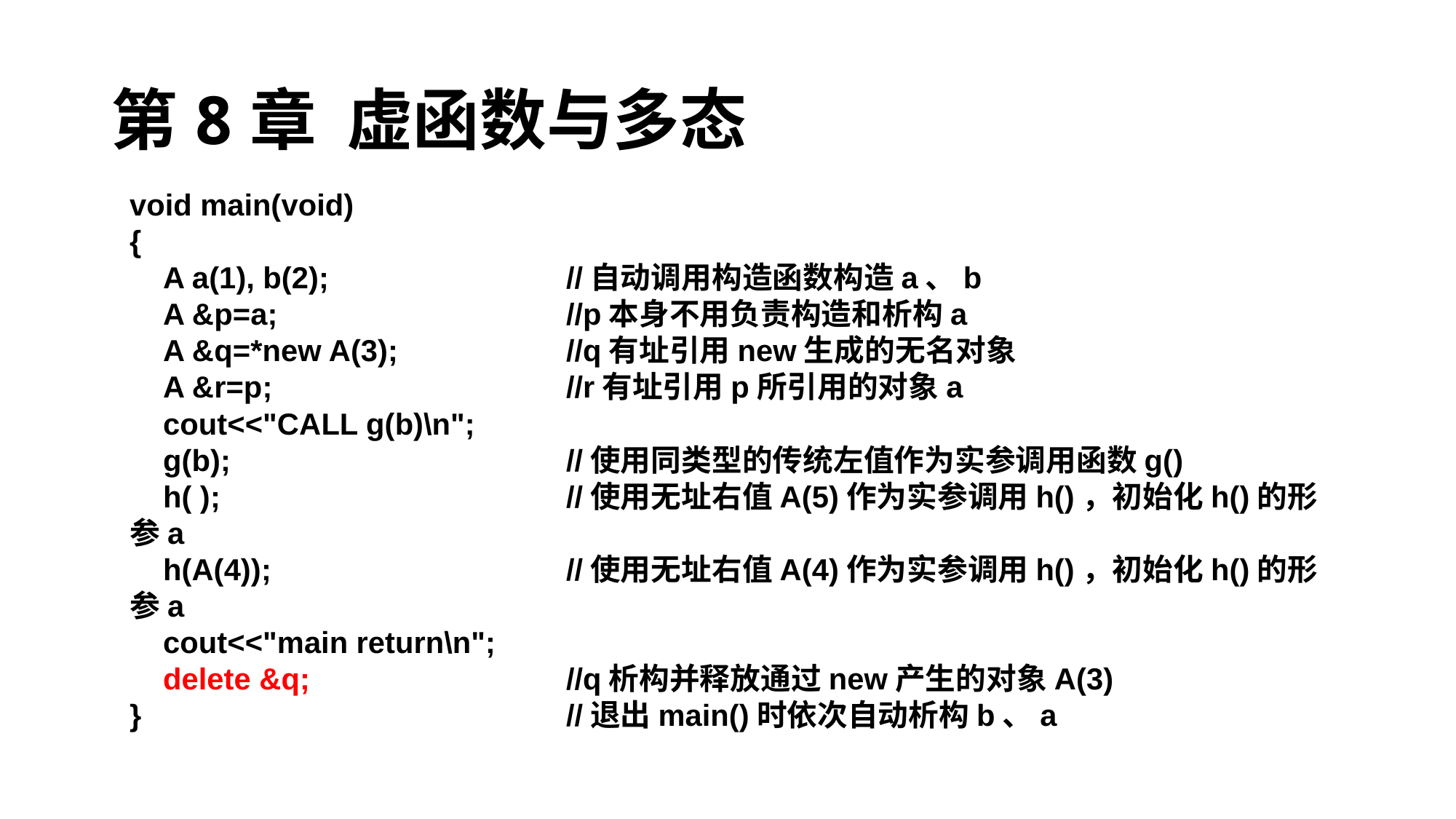

# 第8章  虚函数与多态
void main(void)
{
    A a(1), b(2);			//自动调用构造函数构造a、b
    A &p=a;			//p本身不用负责构造和析构a
    A &q=*new A(3);		//q有址引用new生成的无名对象
    A &r=p;			//r有址引用p所引用的对象a
    cout<<"CALL g(b)\n";
    g(b);				//使用同类型的传统左值作为实参调用函数g()
    h( );				//使用无址右值A(5)作为实参调用h()，初始化h()的形参a
    h(A(4));			//使用无址右值A(4)作为实参调用h()，初始化h()的形参a
    cout<<"main return\n";
    delete &q;			//q析构并释放通过new产生的对象A(3)
}				//退出main()时依次自动析构b、a